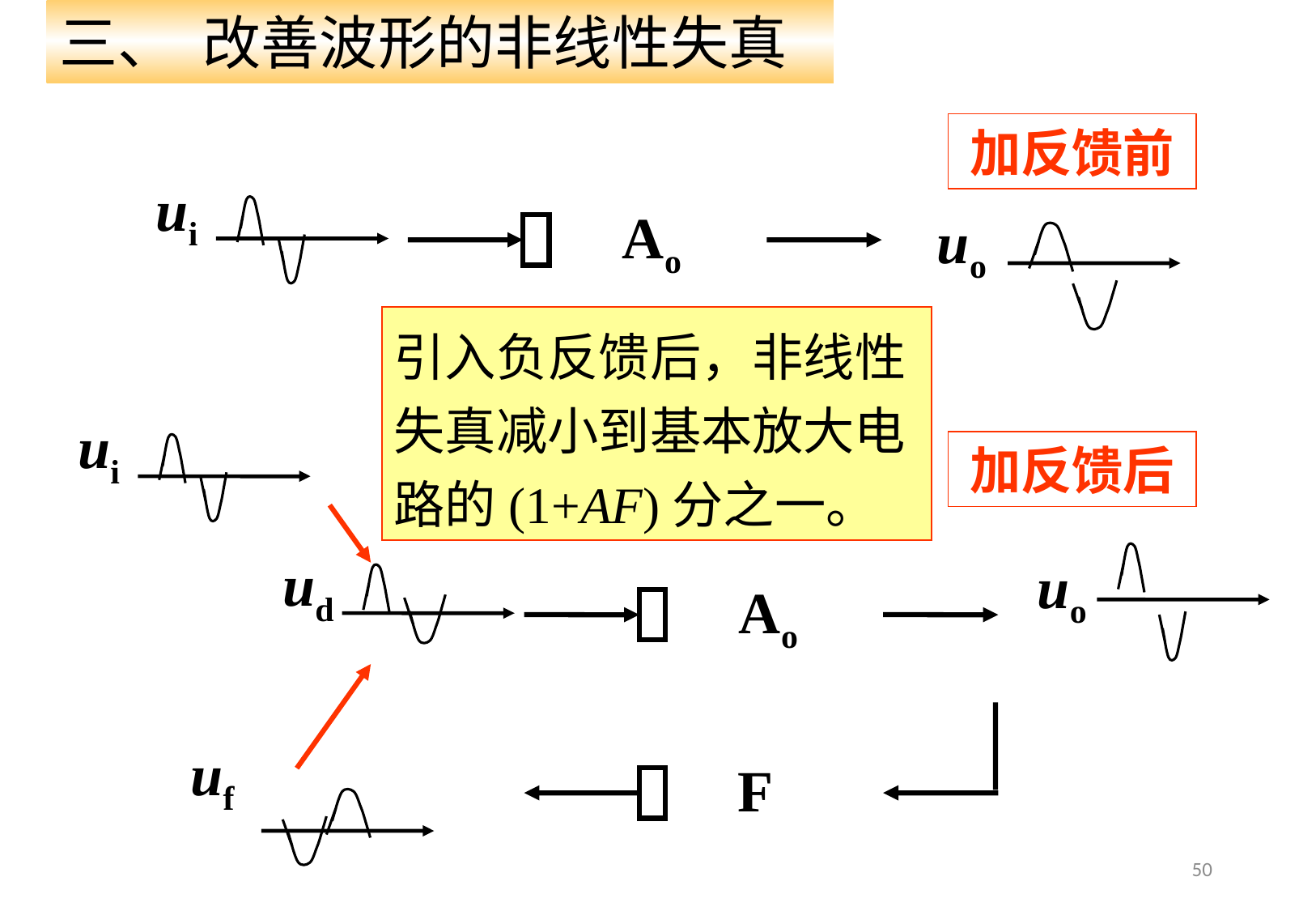

三、  改善波形的非线性失真
加反馈前
ui

Ao

uo

引入负反馈后，非线性失真减小到基本放大电路的(1+AF)分之一。
ui

加反馈后

ud

uo
Ao

F

uf

50